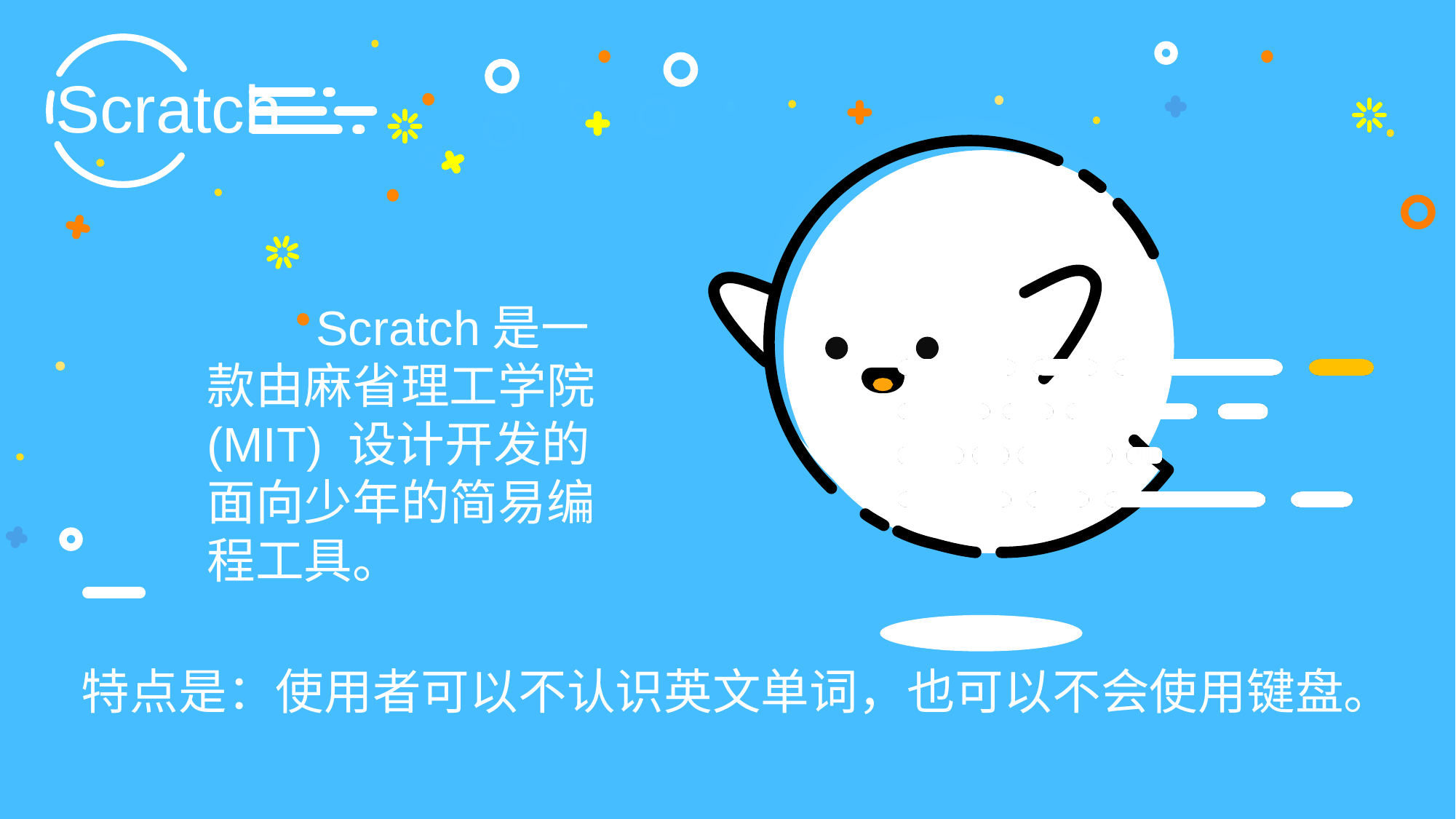

Scratch

	Scratch是一款由麻省理工学院(MIT) 设计开发的面向少年的简易编程工具。

### Chart

| Category | 系列 1 |
|---|---|
| 类别 1 | 4.3 |
| 类别 2 | 2.5 |
| 类别 3 | 3.5 |
| 类别 4 | 4.5 |
特点是：使用者可以不认识英文单词，也可以不会使用键盘。